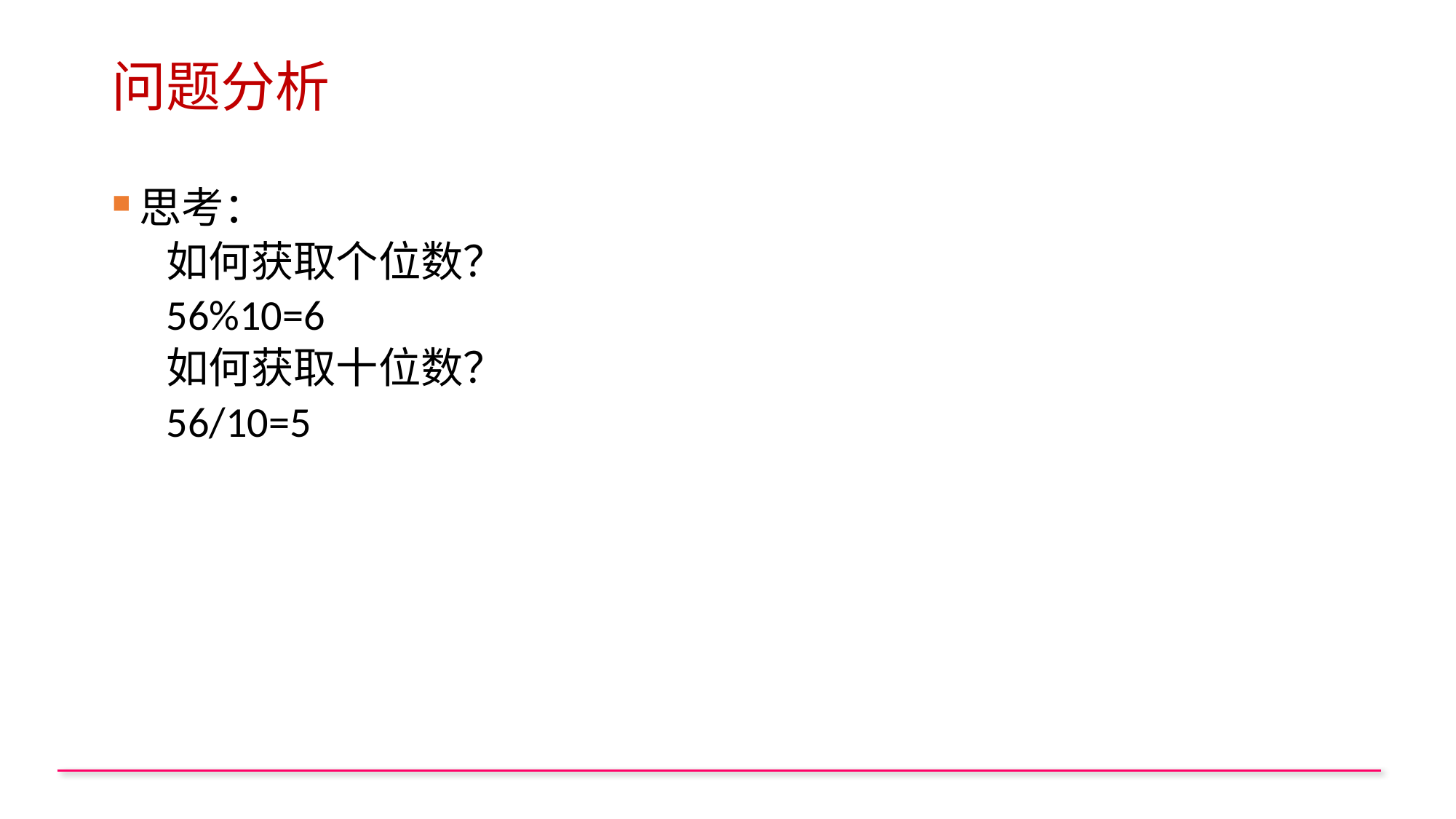

# 问题分析
思考：
如何获取个位数？
56%10=6
如何获取十位数？
56/10=5